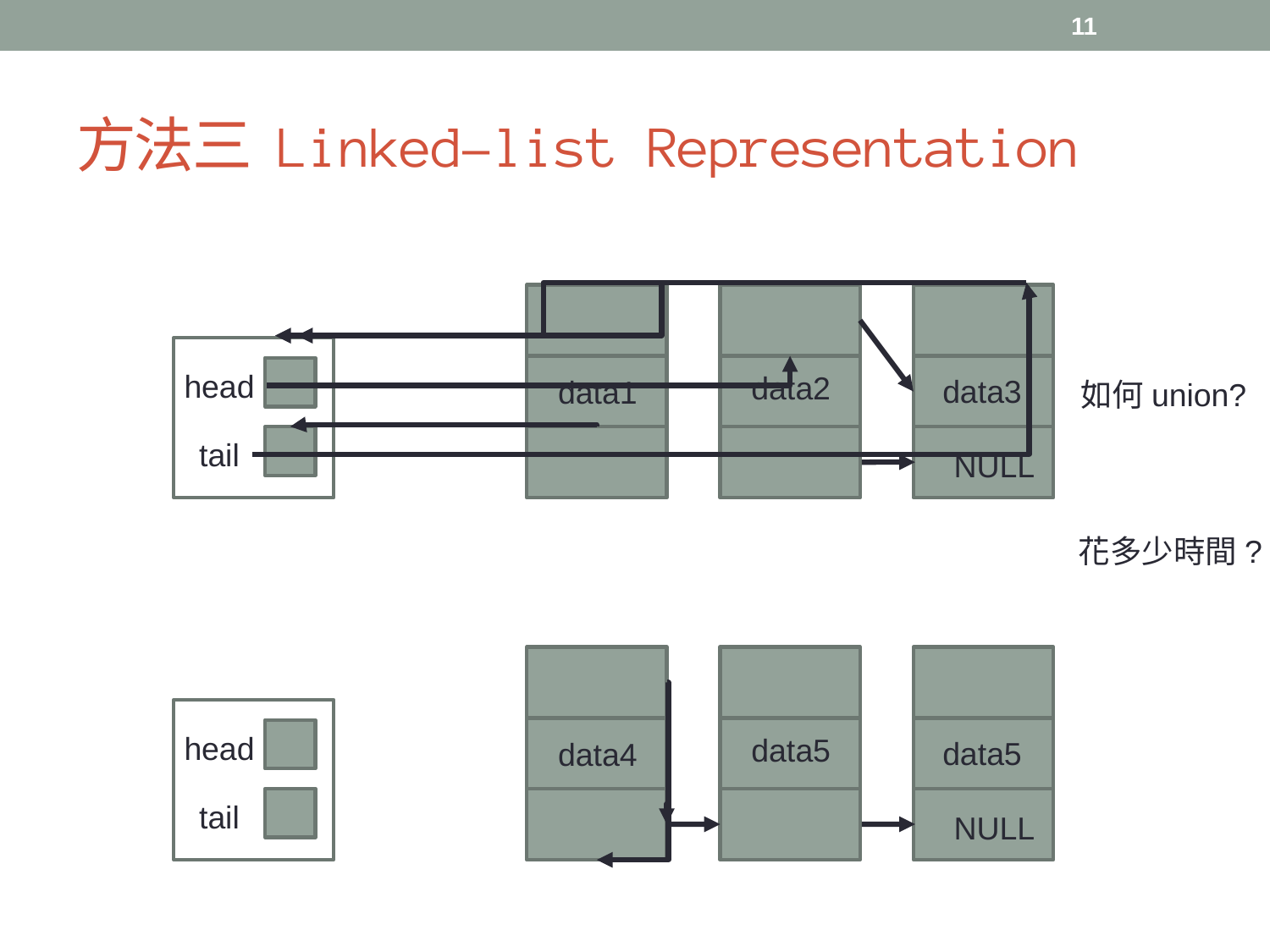

11
# 方法三 Linked-list Representation

head

tail
data2
data3
data1
如何union?
NULL
花多少時間?

head

tail
data5
data5
data4
NULL